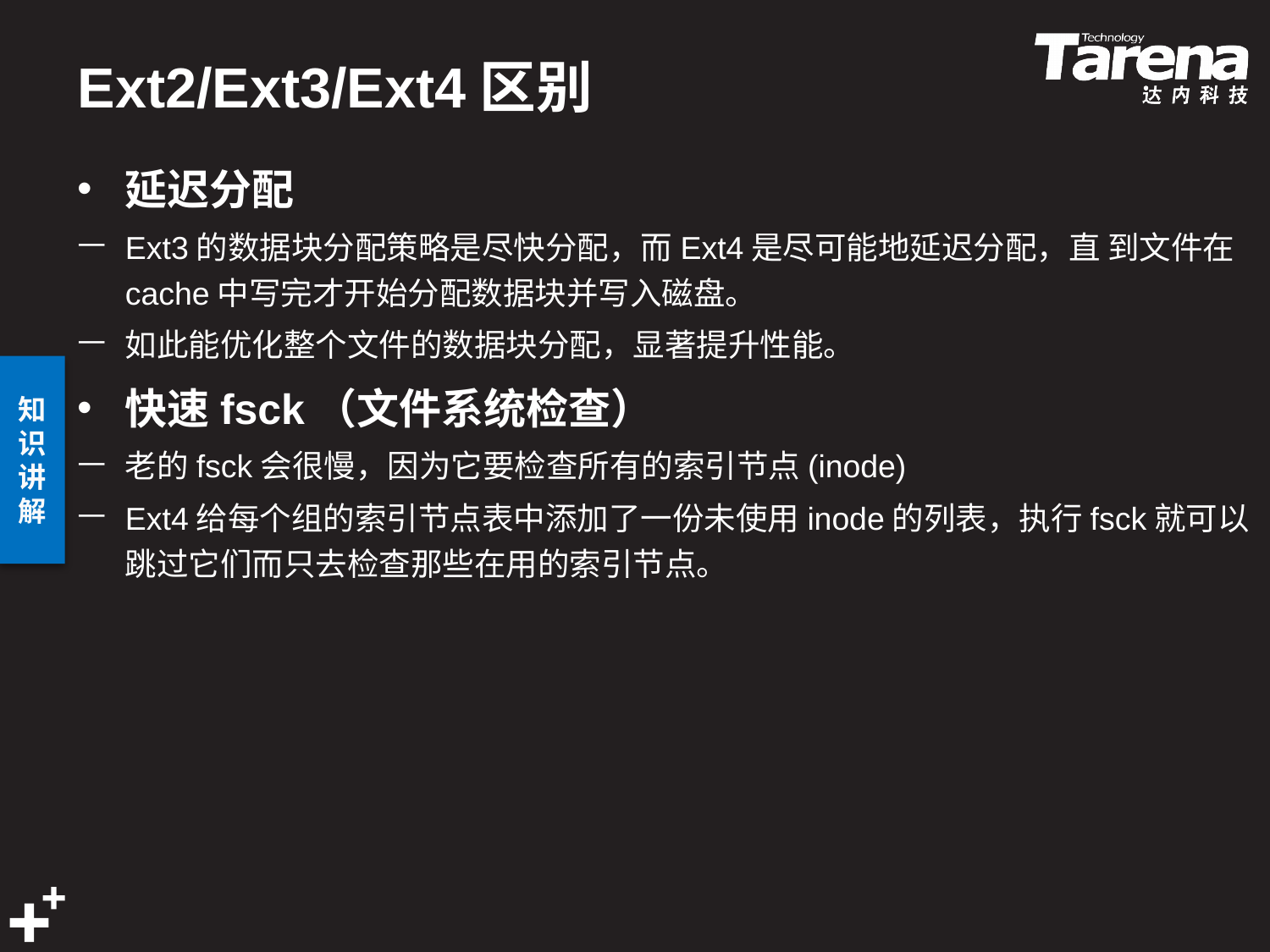

# Ext2/Ext3/Ext4区别
延迟分配
Ext3的数据块分配策略是尽快分配，而Ext4是尽可能地延迟分配，直 到文件在cache中写完才开始分配数据块并写入磁盘。
如此能优化整个文件的数据块分配，显著提升性能。
快速fsck（文件系统检查）
老的fsck会很慢，因为它要检查所有的索引节点(inode)
Ext4给每个组的索引节点表中添加了一份未使用inode的列表，执行fsck就可以跳过它们而只去检查那些在用的索引节点。